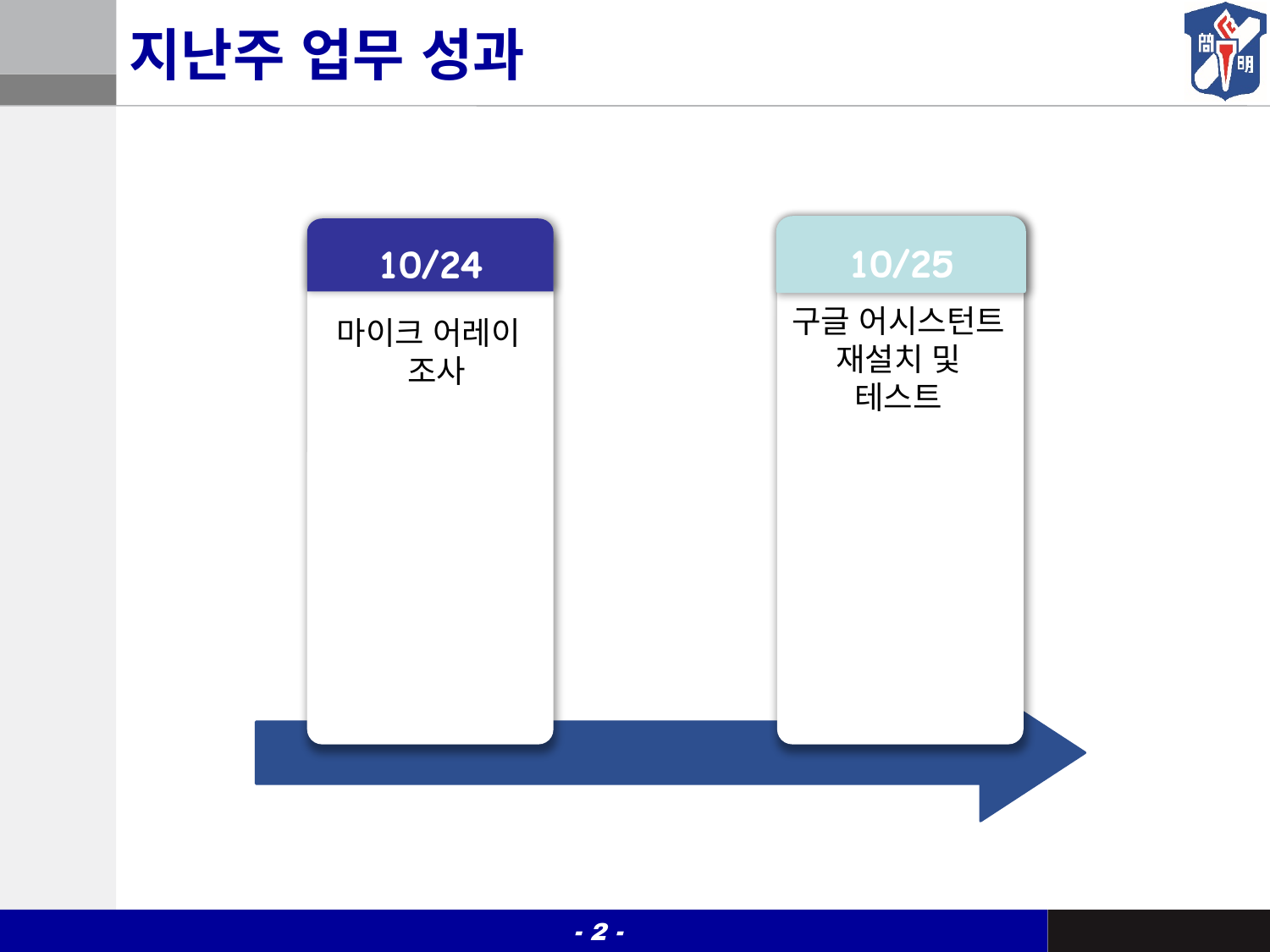

# 지난주 업무 성과

10/25
10/24
구글 어시스턴트 재설치 및 테스트

마이크 어레이
 조사